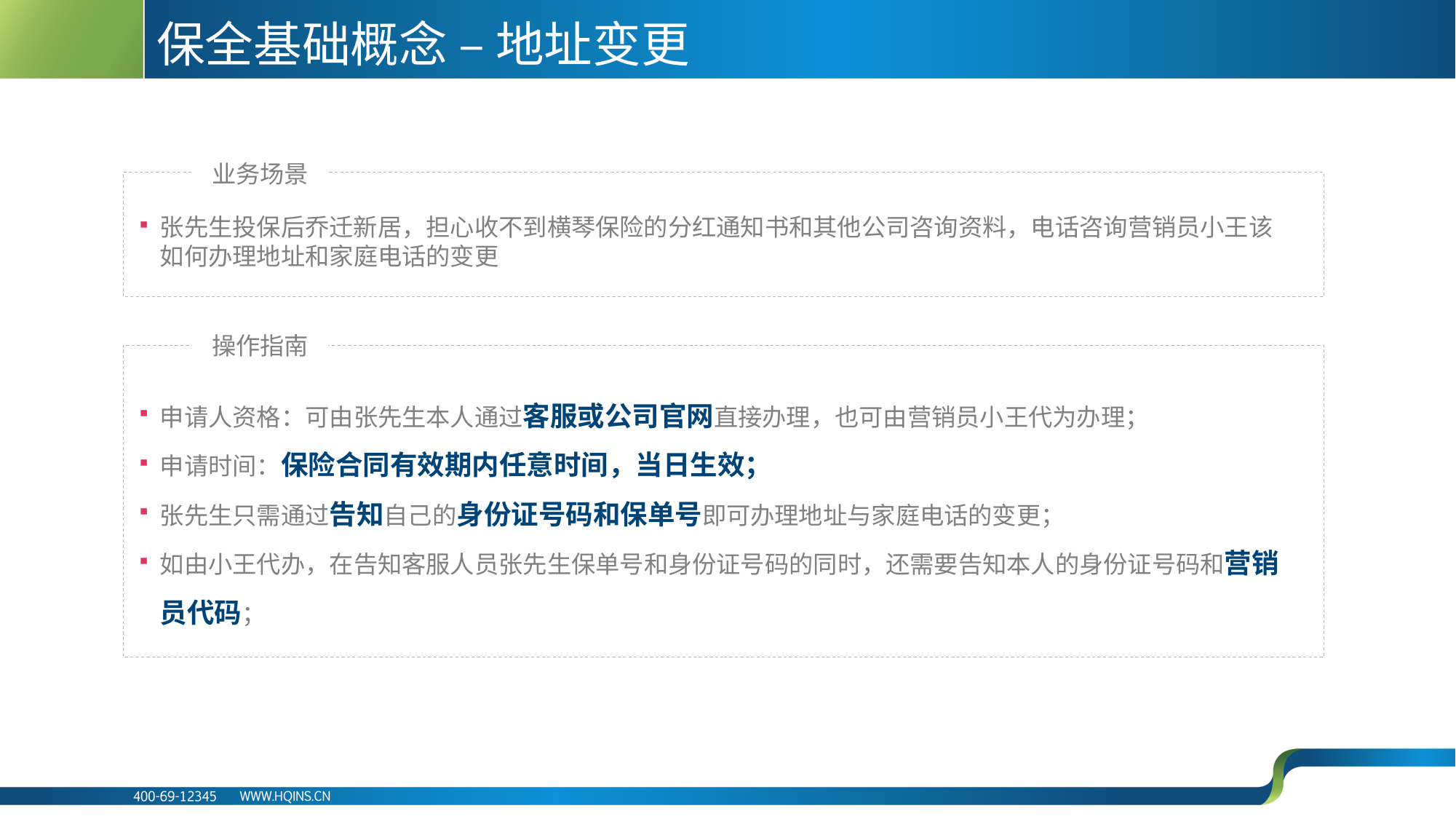

# 保全基础概念 – 地址变更
业务场景

张先生投保后乔迁新居，担心收不到横琴保险的分红通知书和其他公司咨询资料，电话咨询营销员小王该如何办理地址和家庭电话的变更
操作指南

申请人资格：可由张先生本人通过客服或公司官网直接办理，也可由营销员小王代为办理；
申请时间：保险合同有效期内任意时间，当日生效；
张先生只需通过告知自己的身份证号码和保单号即可办理地址与家庭电话的变更；
如由小王代办，在告知客服人员张先生保单号和身份证号码的同时，还需要告知本人的身份证号码和营销员代码；